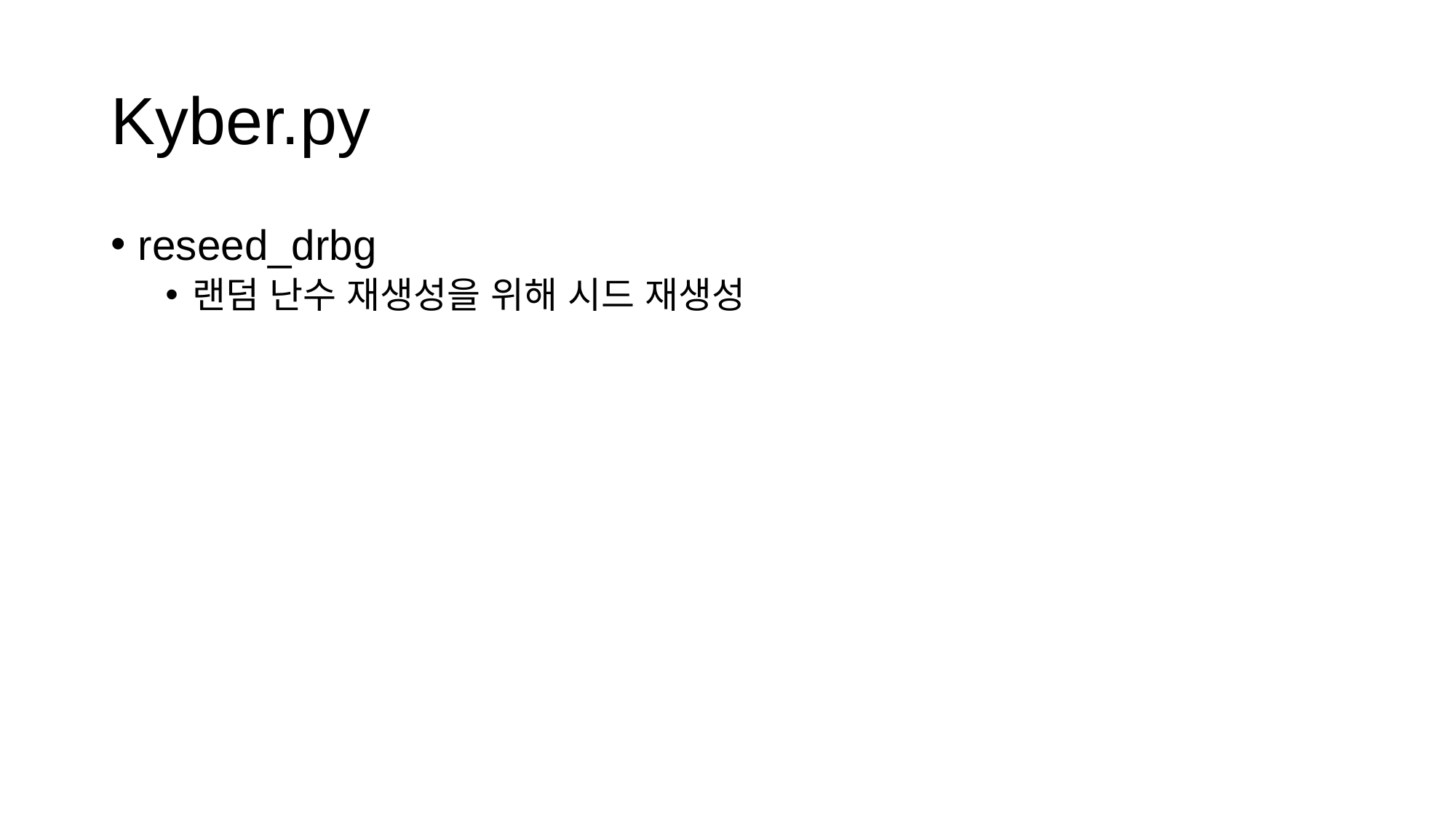

# Kyber.py
reseed_drbg
랜덤 난수 재생성을 위해 시드 재생성